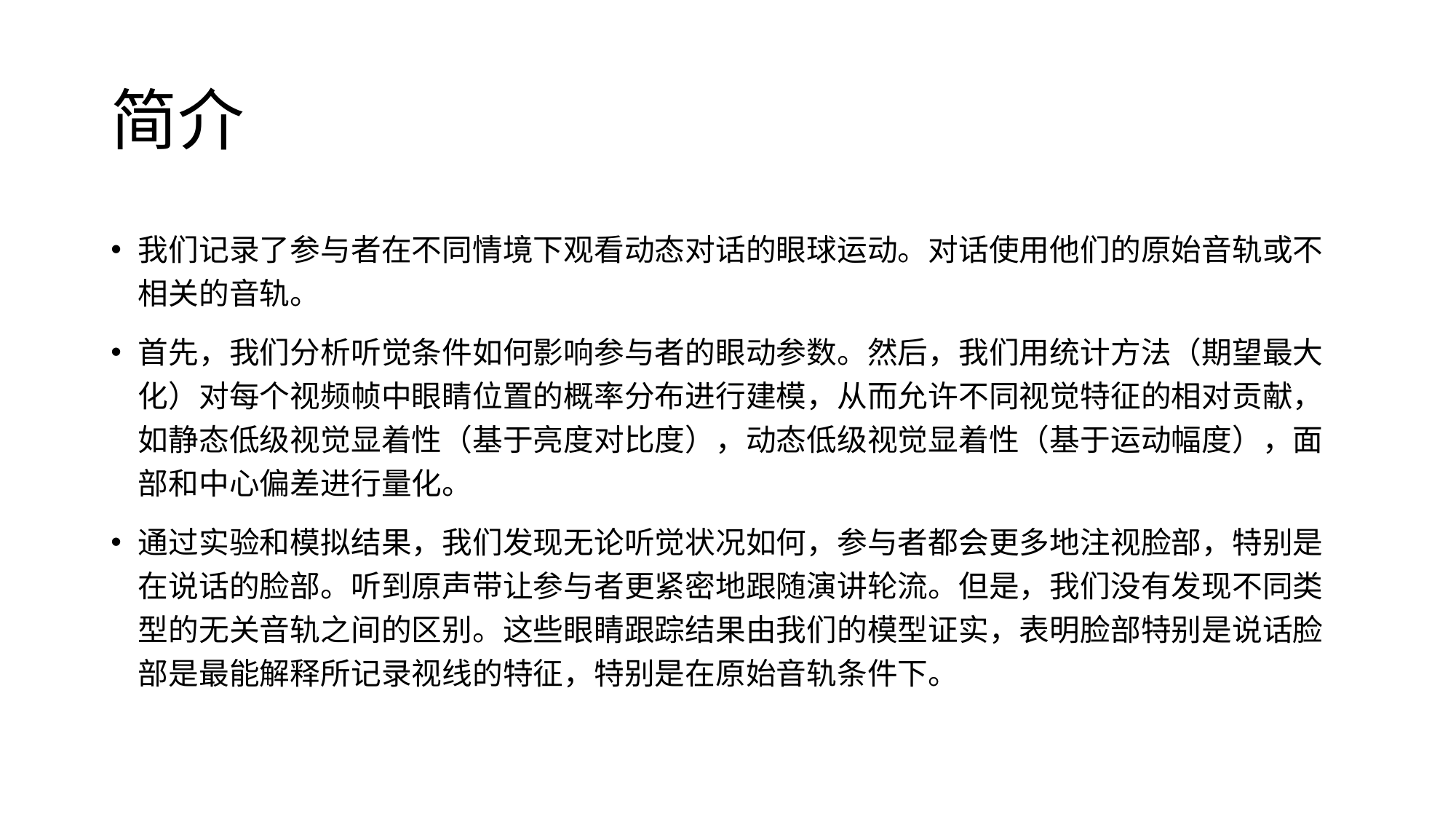

# 简介
我们记录了参与者在不同情境下观看动态对话的眼球运动。对话使用他们的原始音轨或不相关的音轨。
首先，我们分析听觉条件如何影响参与者的眼动参数。然后，我们用统计方法（期望最大化）对每个视频帧中眼睛位置的概率分布进行建模，从而允许不同视觉特征的相对贡献，如静态低级视觉显着性（基于亮度对比度），动态低级视觉显着性（基于运动幅度），面部和中心偏差进行量化。
通过实验和模拟结果，我们发现无论听觉状况如何，参与者都会更多地注视脸部，特别是在说话的脸部。听到原声带让参与者更紧密地跟随演讲轮流。但是，我们没有发现不同类型的无关音轨之间的区别。这些眼睛跟踪结果由我们的模型证实，表明脸部特别是说话脸部是最能解释所记录视线的特征，特别是在原始音轨条件下。